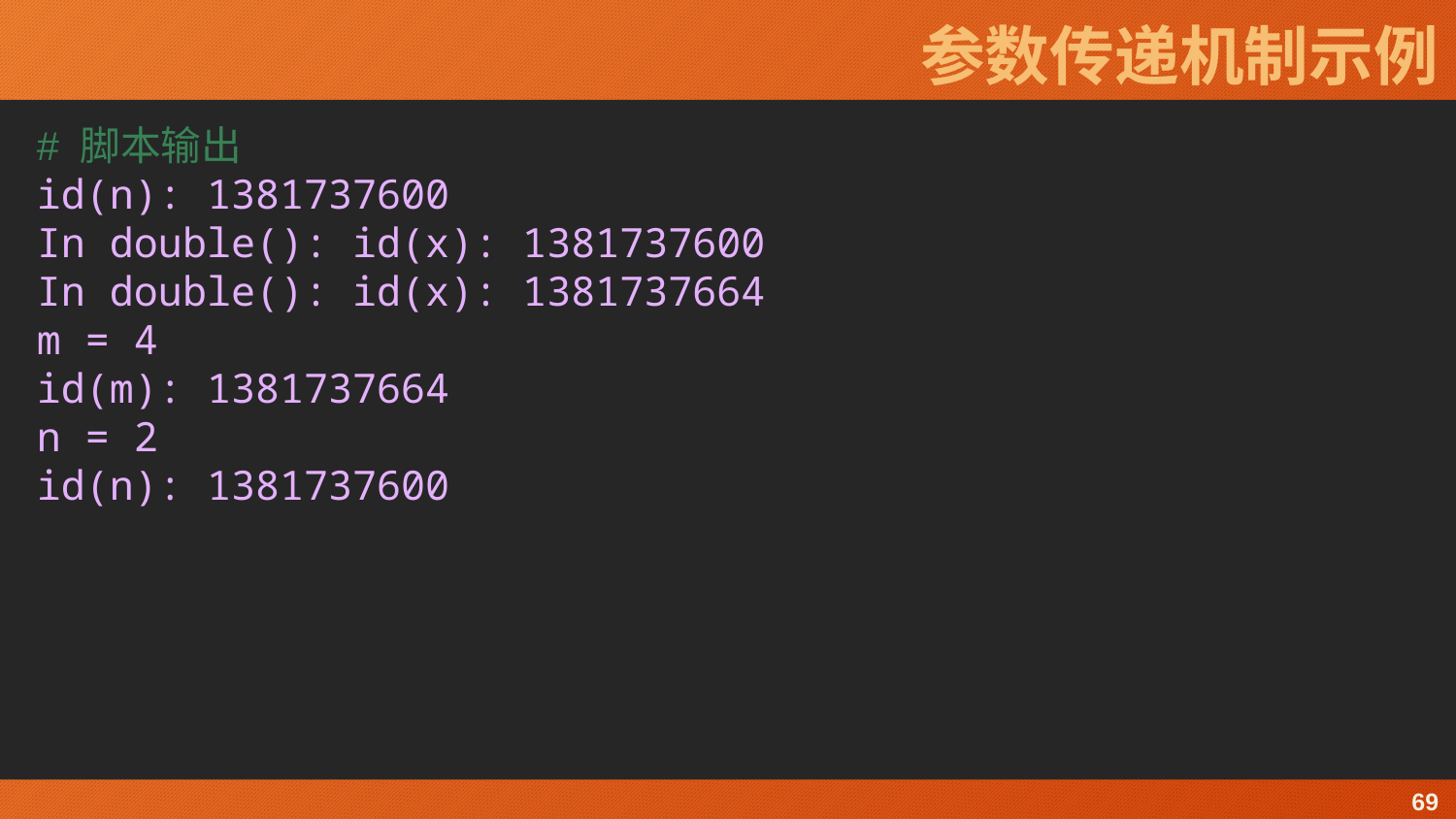

# 参数传递机制示例
# 脚本输出
id(n): 1381737600
In double(): id(x): 1381737600
In double(): id(x): 1381737664
m = 4
id(m): 1381737664
n = 2
id(n): 1381737600
69